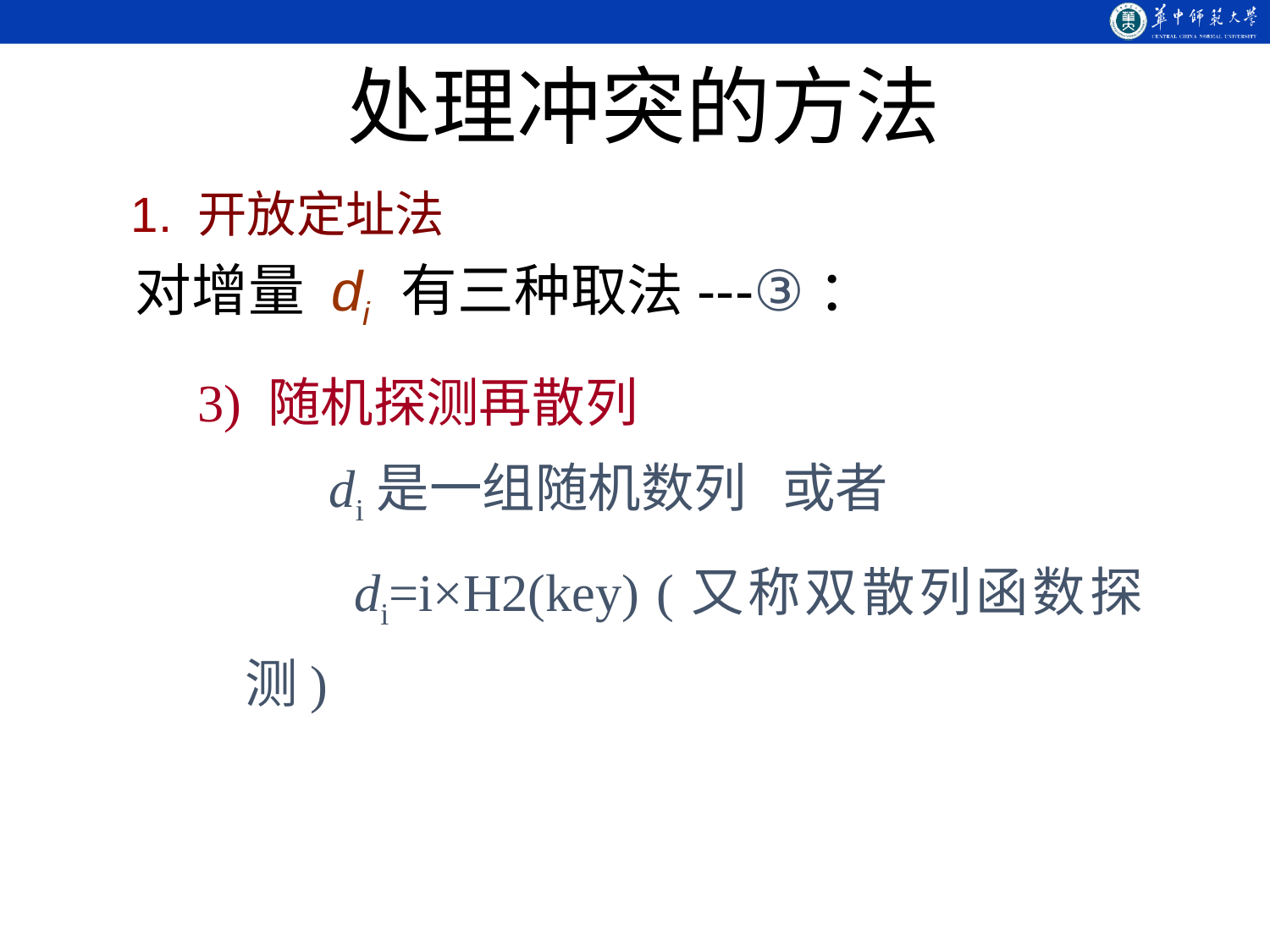

处理冲突的方法
1. 开放定址法
对增量 di  有三种取法---③：
3) 随机探测再散列
      di是一组随机数列   或者
         di=i×H2(key) (又称双散列函数探测)